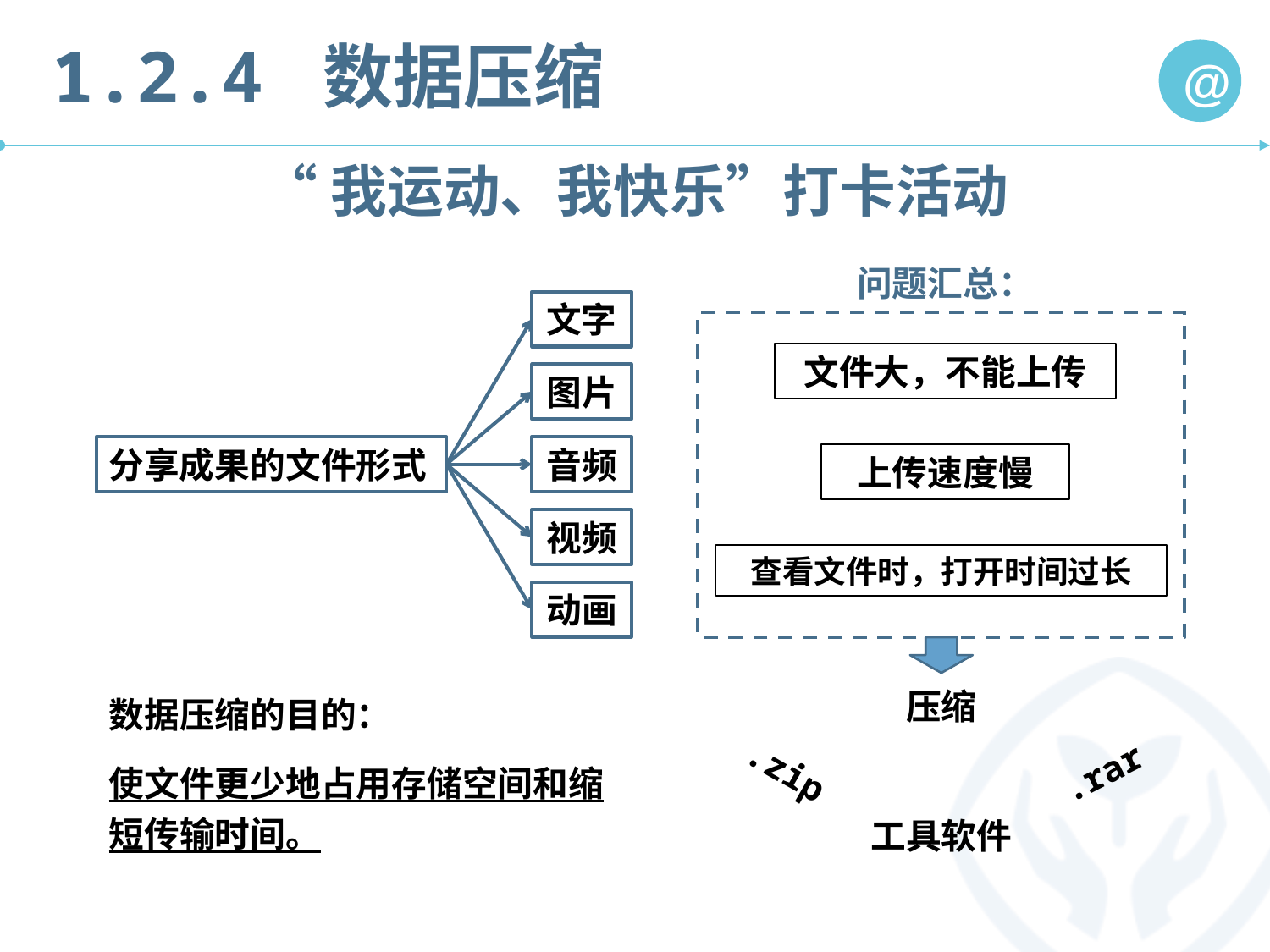

“我运动、我快乐”打卡活动
问题汇总：
文字

文件大，不能上传
图片
分享成果的文件形式
音频
上传速度慢
视频
查看文件时，打开时间过长
动画

压缩
数据压缩的目的：
使文件更少地占用存储空间和缩短传输时间。
.zip
.rar
工具软件